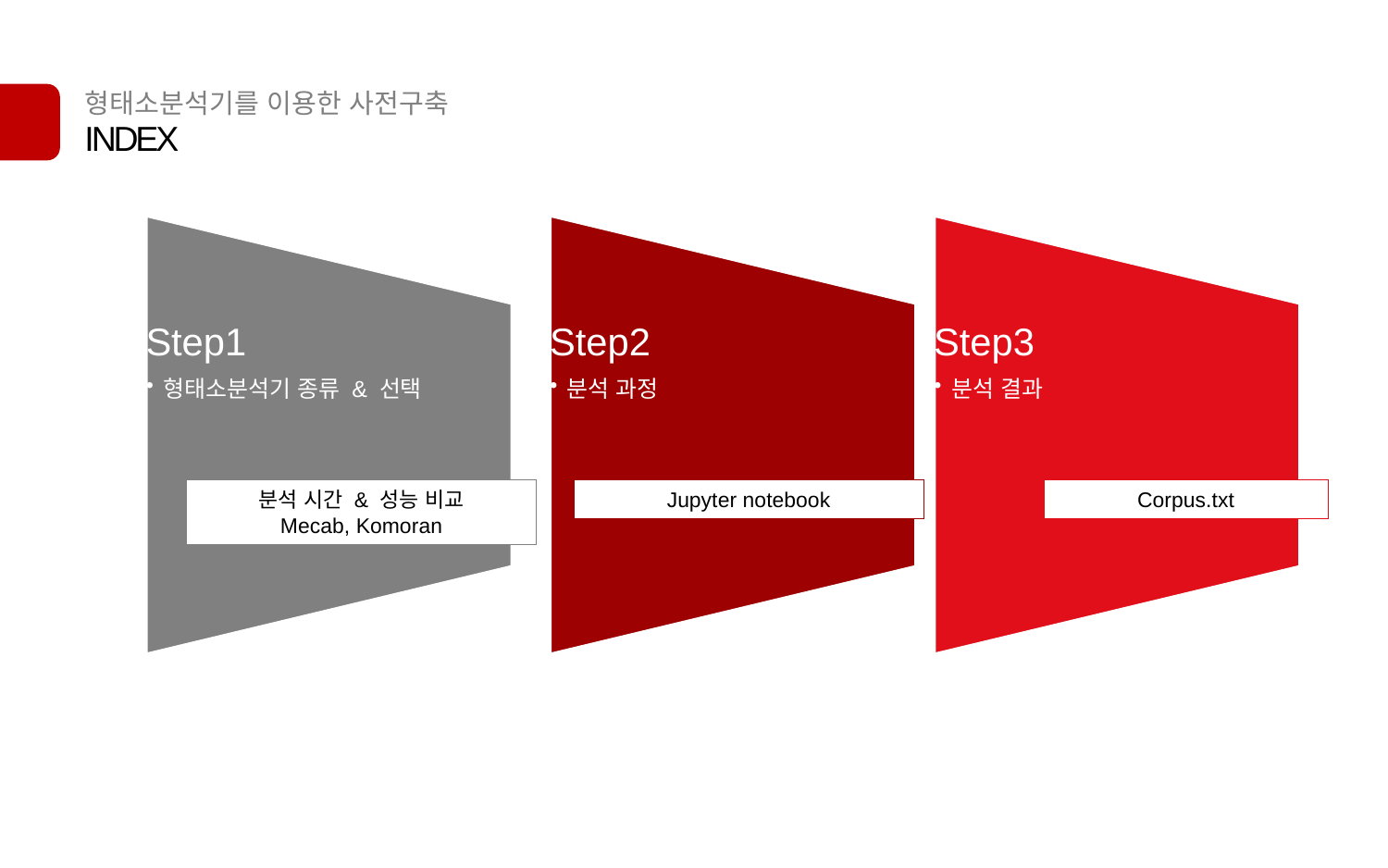

형태소분석기를 이용한 사전구축

INDEX
Step1
형태소분석기 종류 & 선택
Step2
분석 과정
Step3
분석 결과
분석 시간 & 성능 비교
Mecab, Komoran
Jupyter notebook
Corpus.txt